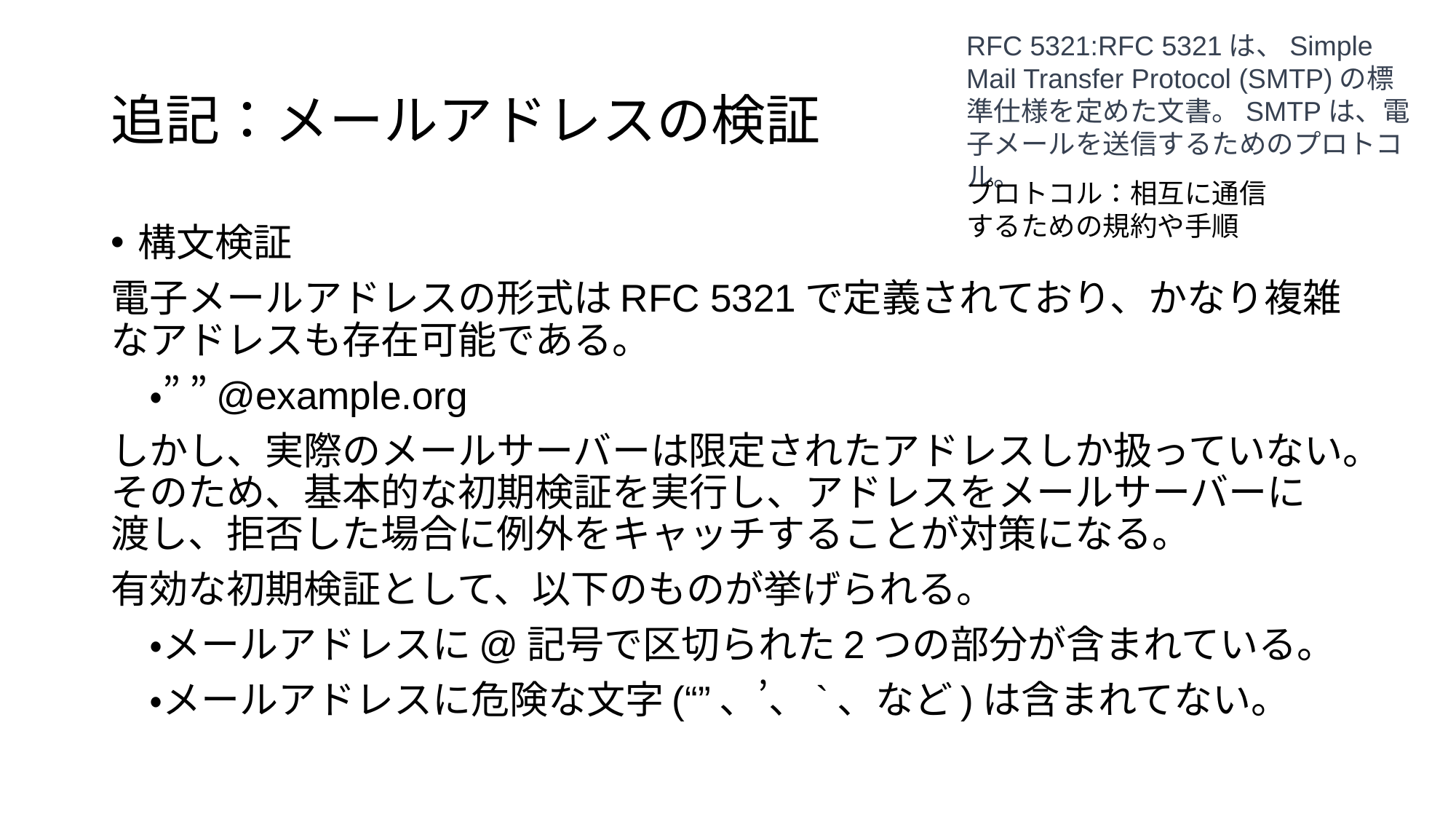

RFC 5321:RFC 5321は、Simple Mail Transfer Protocol (SMTP)の標準仕様を定めた文書。SMTPは、電子メールを送信するためのプロトコル。
# 追記：メールアドレスの検証
プロトコル：相互に通信するための規約や手順
構文検証
電子メールアドレスの形式はRFC 5321で定義されており、かなり複雑なアドレスも存在可能である。
　・” ”@example.org
しかし、実際のメールサーバーは限定されたアドレスしか扱っていない。そのため、基本的な初期検証を実行し、アドレスをメールサーバーに渡し、拒否した場合に例外をキャッチすることが対策になる。
有効な初期検証として、以下のものが挙げられる。
　・メールアドレスに@記号で区切られた2つの部分が含まれている。
　・メールアドレスに危険な文字(“”、’、`、など)は含まれてない。